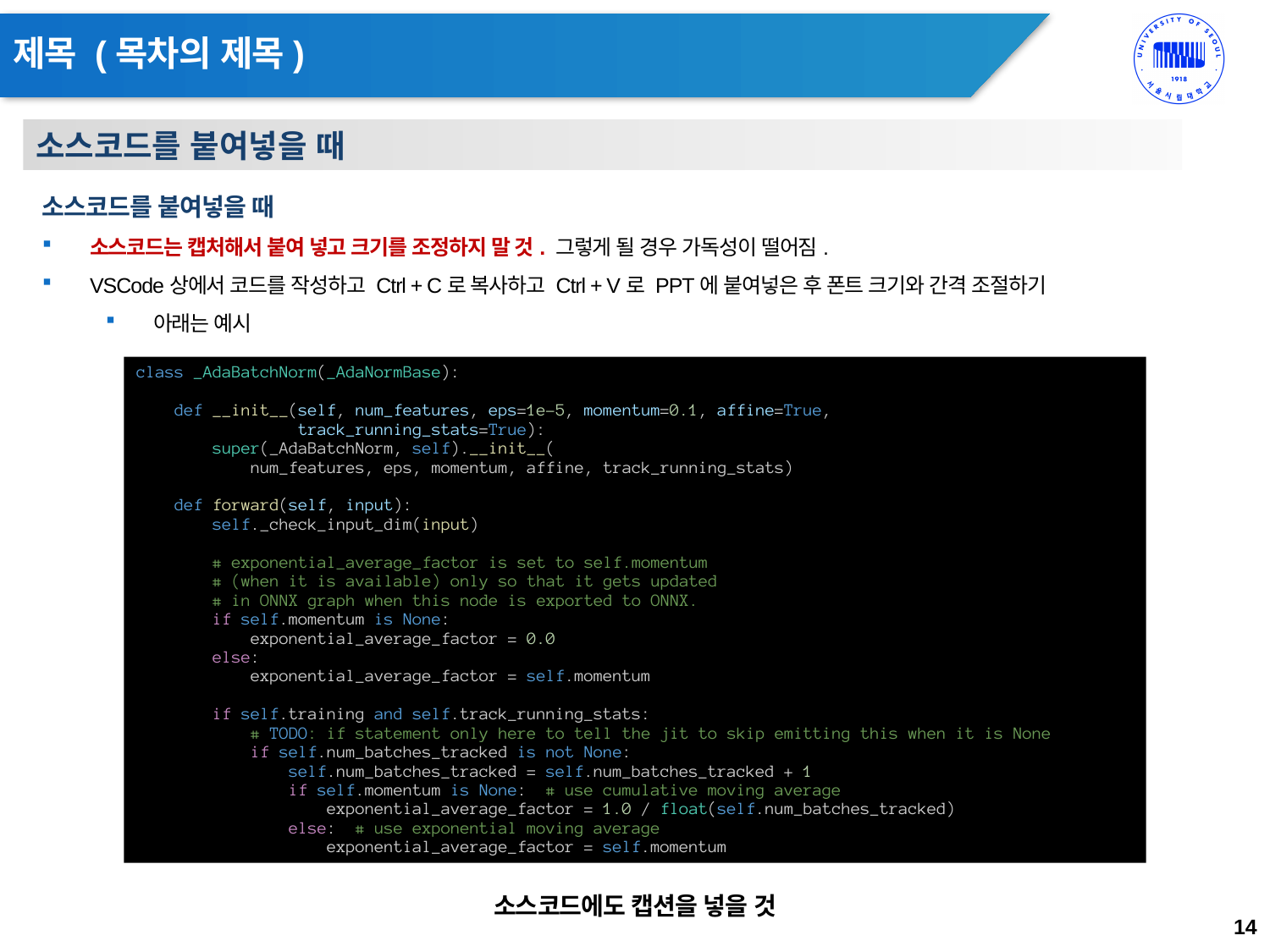

# 제목 (목차의 제목)
소스코드를 붙여넣을 때
소스코드를 붙여넣을 때
소스코드는 캡처해서 붙여 넣고 크기를 조정하지 말 것. 그렇게 될 경우 가독성이 떨어짐.
VSCode상에서 코드를 작성하고 Ctrl + C로 복사하고 Ctrl + V로 PPT에 붙여넣은 후 폰트 크기와 간격 조절하기
아래는 예시
class _AdaBatchNorm(_AdaNormBase):
    def __init__(self, num_features, eps=1e-5, momentum=0.1, affine=True,
                 track_running_stats=True):
        super(_AdaBatchNorm, self).__init__(
            num_features, eps, momentum, affine, track_running_stats)
    def forward(self, input):
        self._check_input_dim(input)
        # exponential_average_factor is set to self.momentum
        # (when it is available) only so that it gets updated
        # in ONNX graph when this node is exported to ONNX.
        if self.momentum is None:
            exponential_average_factor = 0.0
        else:
            exponential_average_factor = self.momentum
        if self.training and self.track_running_stats:
            # TODO: if statement only here to tell the jit to skip emitting this when it is None
            if self.num_batches_tracked is not None:
                self.num_batches_tracked = self.num_batches_tracked + 1
                if self.momentum is None:  # use cumulative moving average
                    exponential_average_factor = 1.0 / float(self.num_batches_tracked)
                else:  # use exponential moving average
                    exponential_average_factor = self.momentum
소스코드에도 캡션을 넣을 것
14